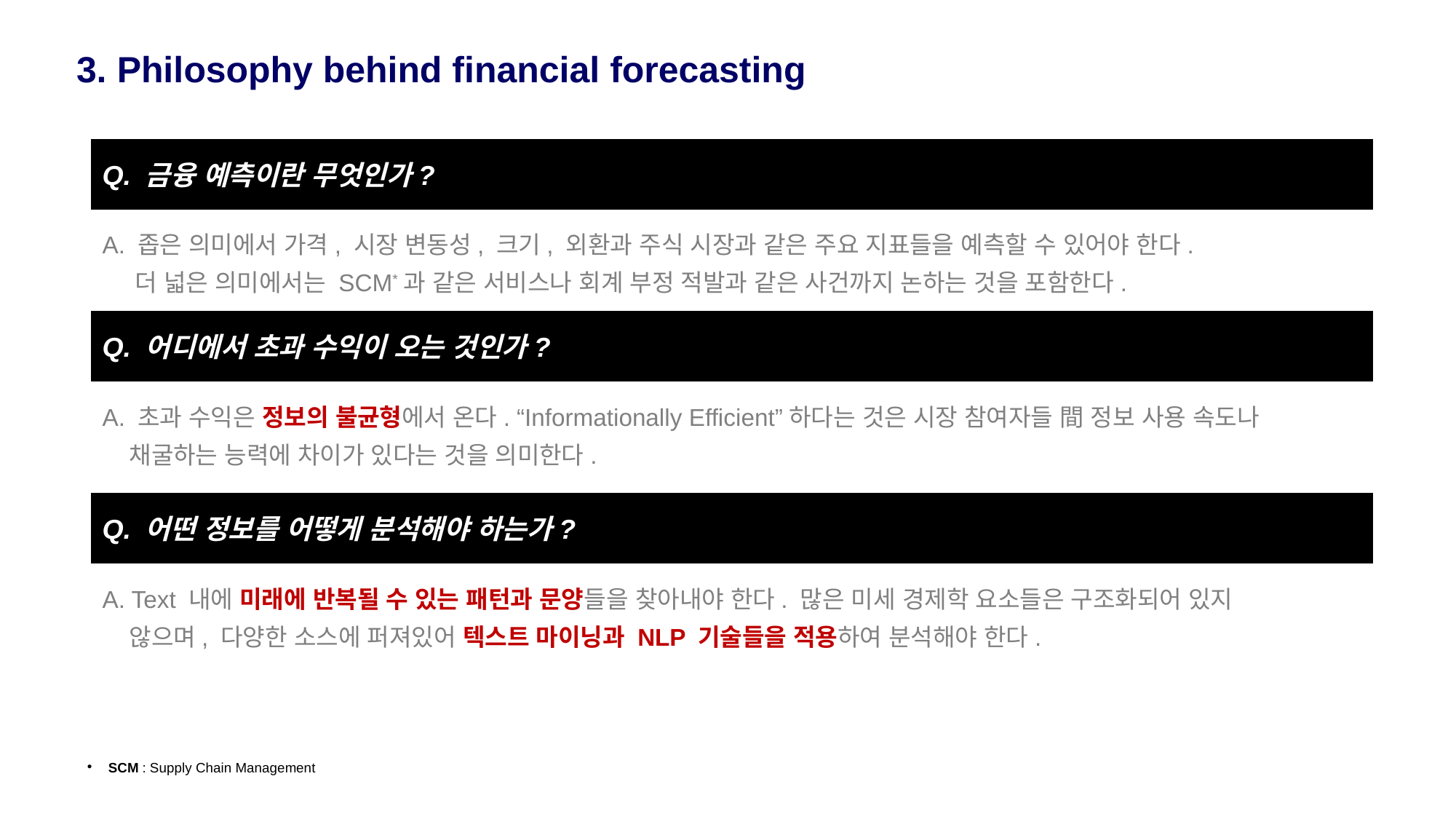

3. Philosophy behind financial forecasting
Q. 금융 예측이란 무엇인가?
A. 좁은 의미에서 가격, 시장 변동성, 크기, 외환과 주식 시장과 같은 주요 지표들을 예측할 수 있어야 한다.
    더 넓은 의미에서는 SCM*과 같은 서비스나 회계 부정 적발과 같은 사건까지 논하는 것을 포함한다.
Q. 어디에서 초과 수익이 오는 것인가?
A. 초과 수익은 정보의 불균형에서 온다. “Informationally Efficient”하다는 것은 시장 참여자들 間 정보 사용 속도나
    채굴하는 능력에 차이가 있다는 것을 의미한다.
Q. 어떤 정보를 어떻게 분석해야 하는가?
A. Text 내에 미래에 반복될 수 있는 패턴과 문양들을 찾아내야 한다. 많은 미세 경제학 요소들은 구조화되어 있지
    않으며, 다양한 소스에 퍼져있어 텍스트 마이닝과 NLP 기술들을 적용하여 분석해야 한다.
SCM : Supply Chain Management